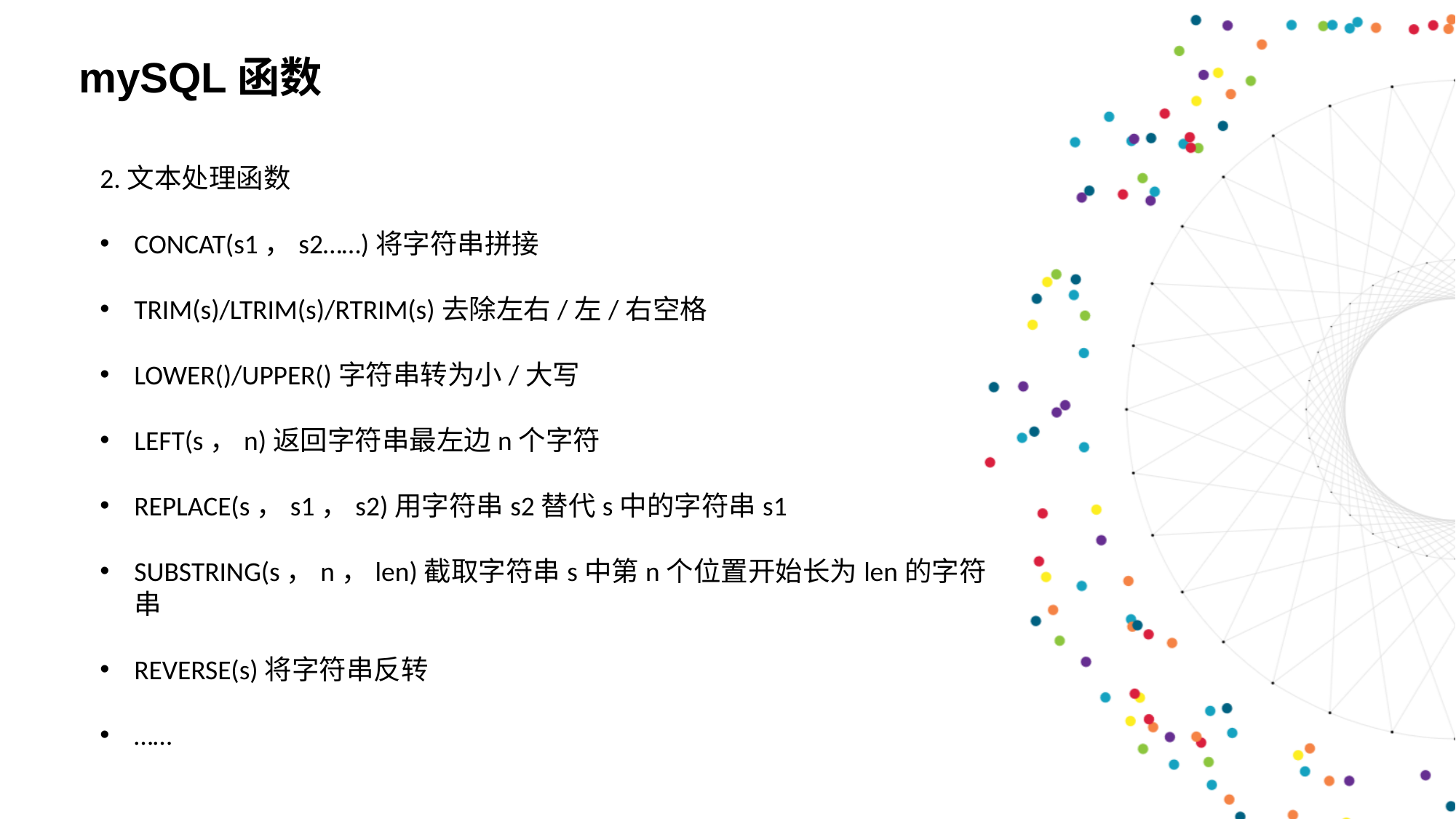

mySQL函数
2.文本处理函数

CONCAT(s1，s2……)将字符串拼接

TRIM(s)/LTRIM(s)/RTRIM(s)去除左右/左/右空格

LOWER()/UPPER()字符串转为小/大写

LEFT(s，n)返回字符串最左边n个字符

REPLACE(s，s1，s2)用字符串s2替代s中的字符串s1

SUBSTRING(s，n，len)截取字符串s中第n个位置开始长为len的字符串

REVERSE(s)将字符串反转

……